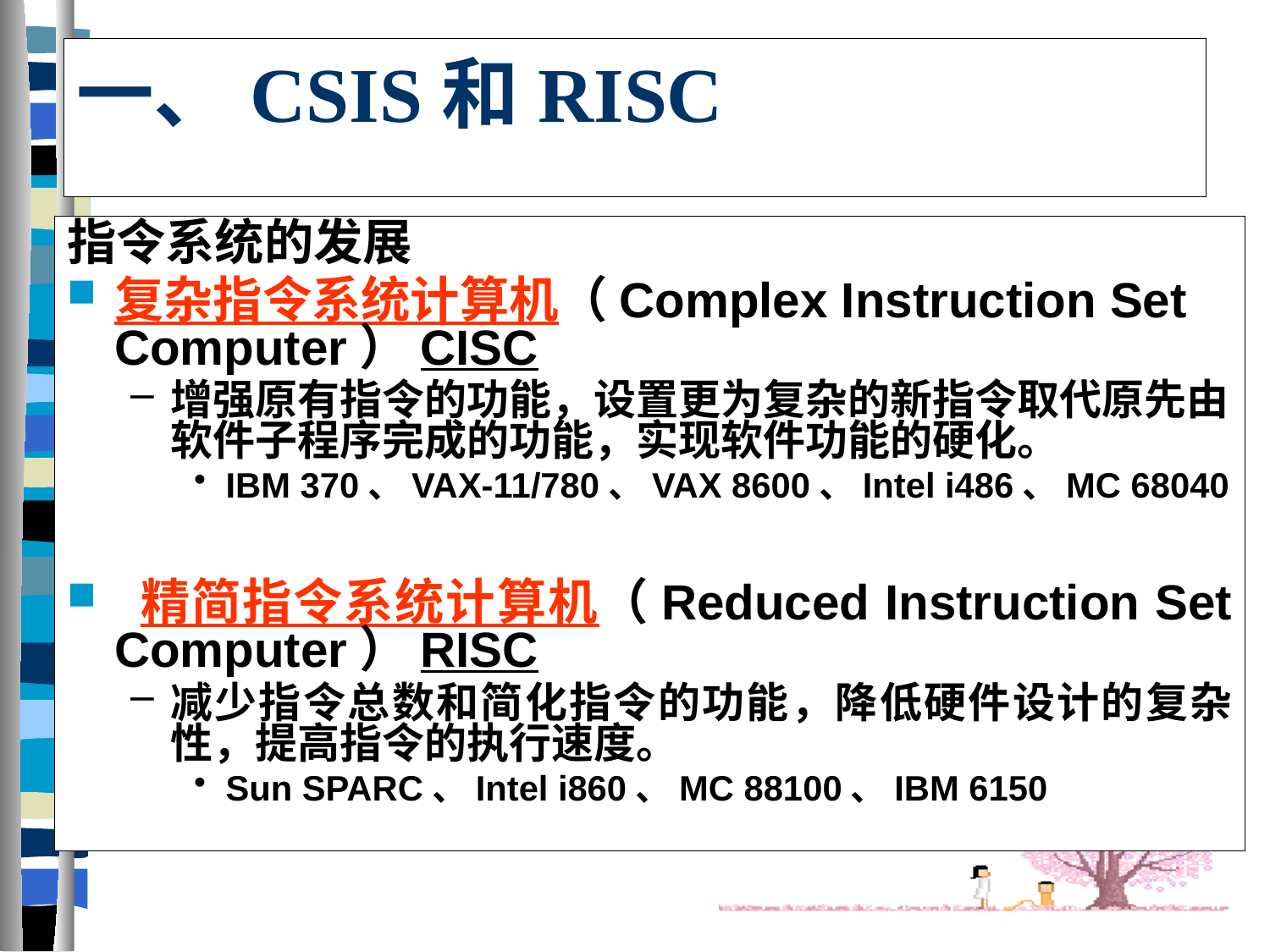

# 一、CSIS和RISC
指令系统的发展
复杂指令系统计算机（Complex Instruction Set Computer）CISC
增强原有指令的功能，设置更为复杂的新指令取代原先由软件子程序完成的功能，实现软件功能的硬化。
IBM 370、VAX-11/780、VAX 8600、Intel i486、MC 68040

 精简指令系统计算机（Reduced Instruction Set Computer）RISC
减少指令总数和简化指令的功能，降低硬件设计的复杂性，提高指令的执行速度。
Sun SPARC、Intel i860、MC 88100、IBM 6150